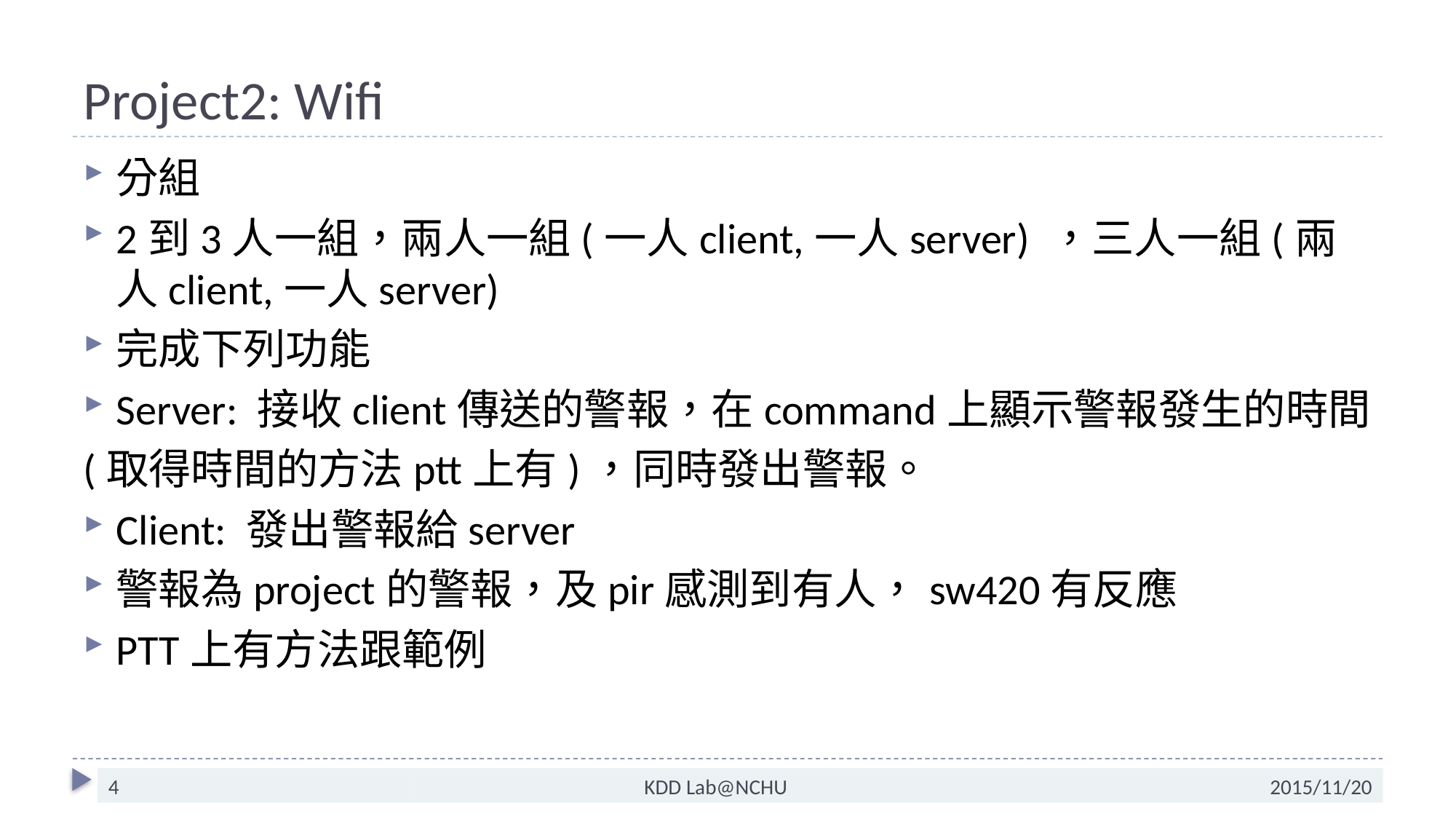

# Project2: Wifi
分組
2到3人一組，兩人一組(一人client,一人server) ，三人一組(兩人client,一人server)
完成下列功能
Server: 接收client傳送的警報，在command上顯示警報發生的時間
(取得時間的方法ptt上有)，同時發出警報。
Client: 發出警報給server
警報為project的警報，及pir感測到有人，sw420有反應
PTT上有方法跟範例

4
KDD Lab@NCHU
2015/11/20